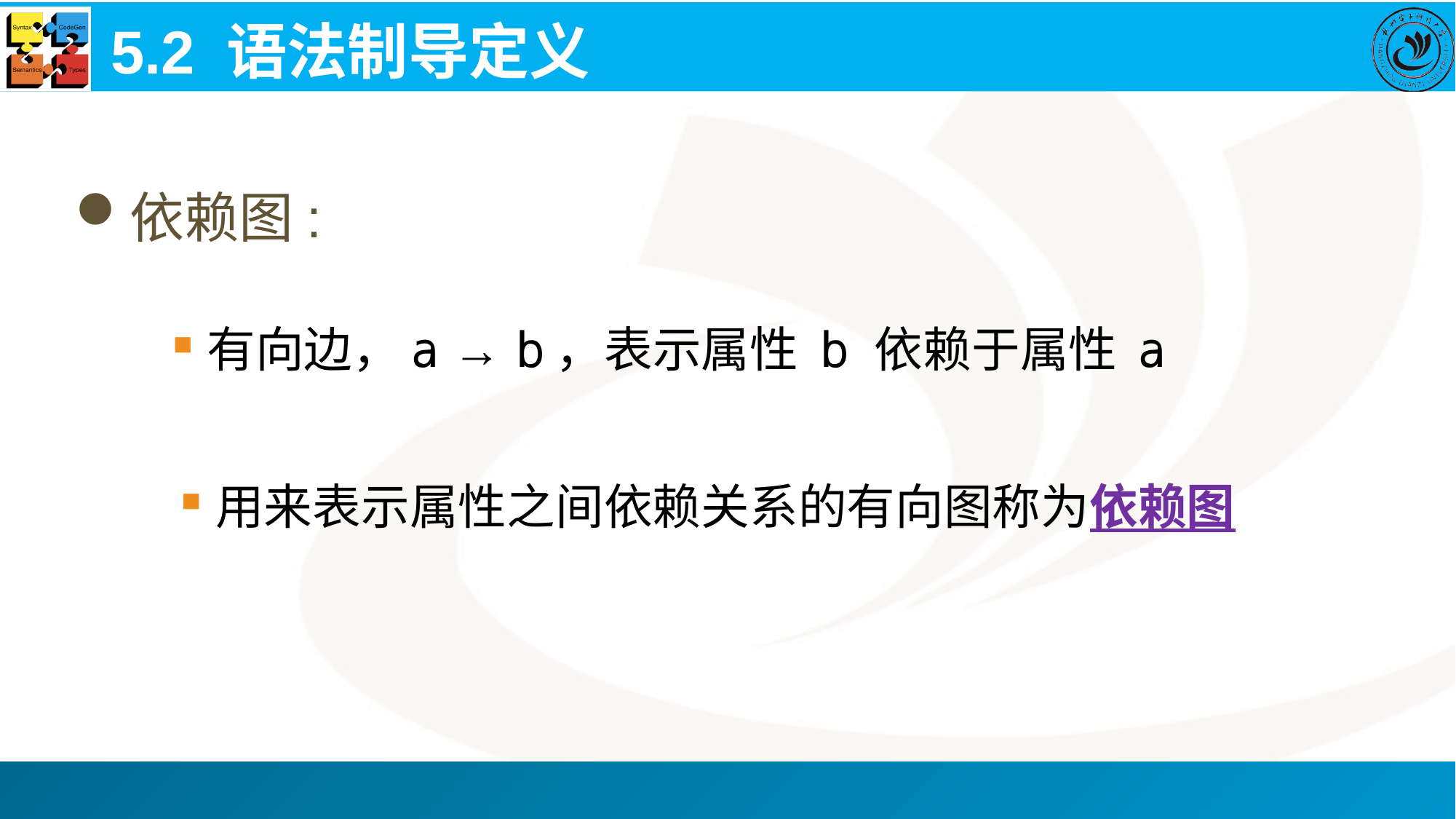

# 5.2 语法制导定义
依赖图:
有向边，a → b，表示属性 b 依赖于属性 a
用来表示属性之间依赖关系的有向图称为依赖图
20